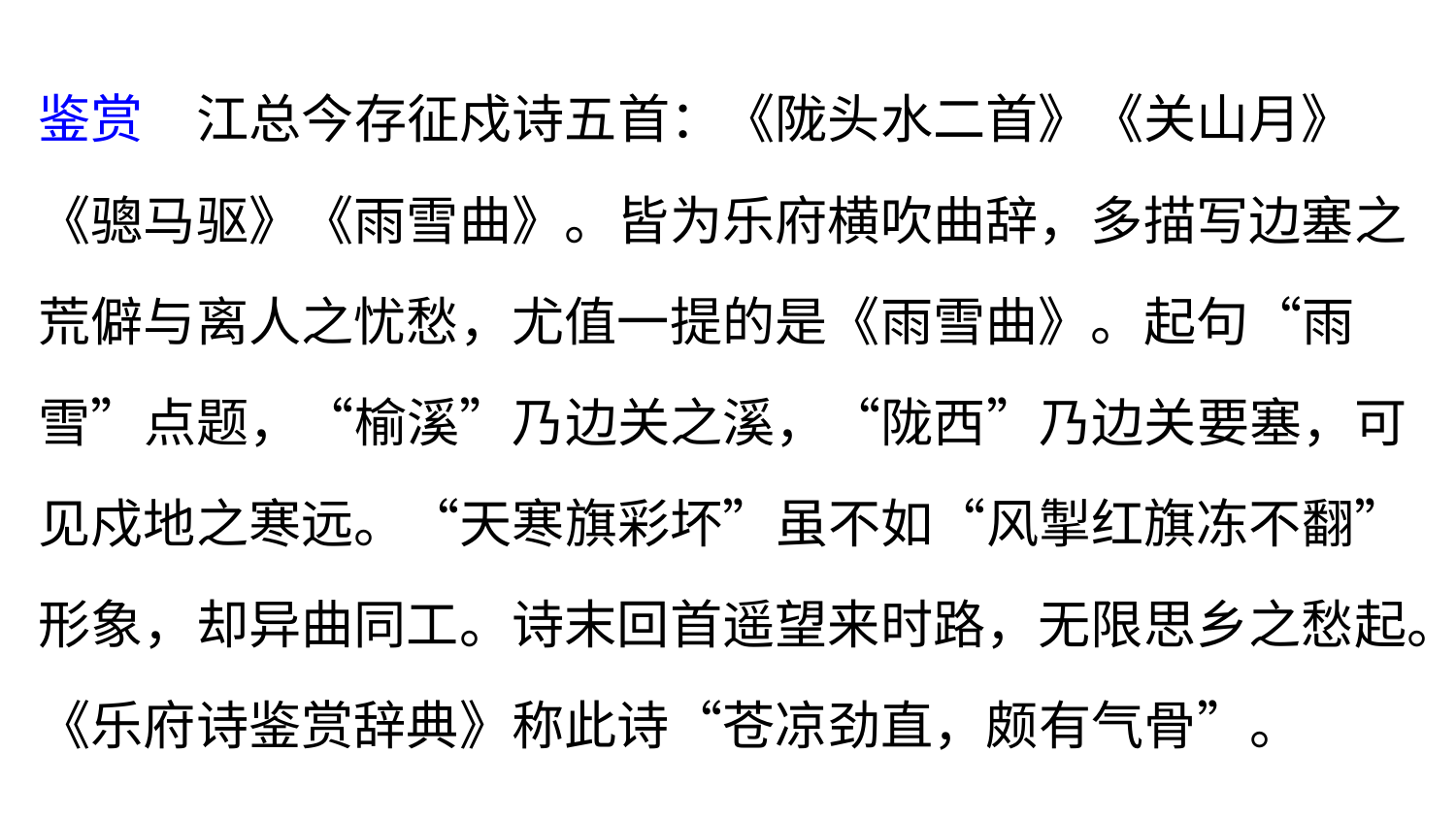

鉴赏　江总今存征戍诗五首：《陇头水二首》《关山月》《骢马驱》《雨雪曲》。皆为乐府横吹曲辞，多描写边塞之荒僻与离人之忧愁，尤值一提的是《雨雪曲》。起句“雨雪”点题，“榆溪”乃边关之溪，“陇西”乃边关要塞，可见戍地之寒远。“天寒旗彩坏”虽不如“风掣红旗冻不翻”形象，却异曲同工。诗末回首遥望来时路，无限思乡之愁起。《乐府诗鉴赏辞典》称此诗“苍凉劲直，颇有气骨”。